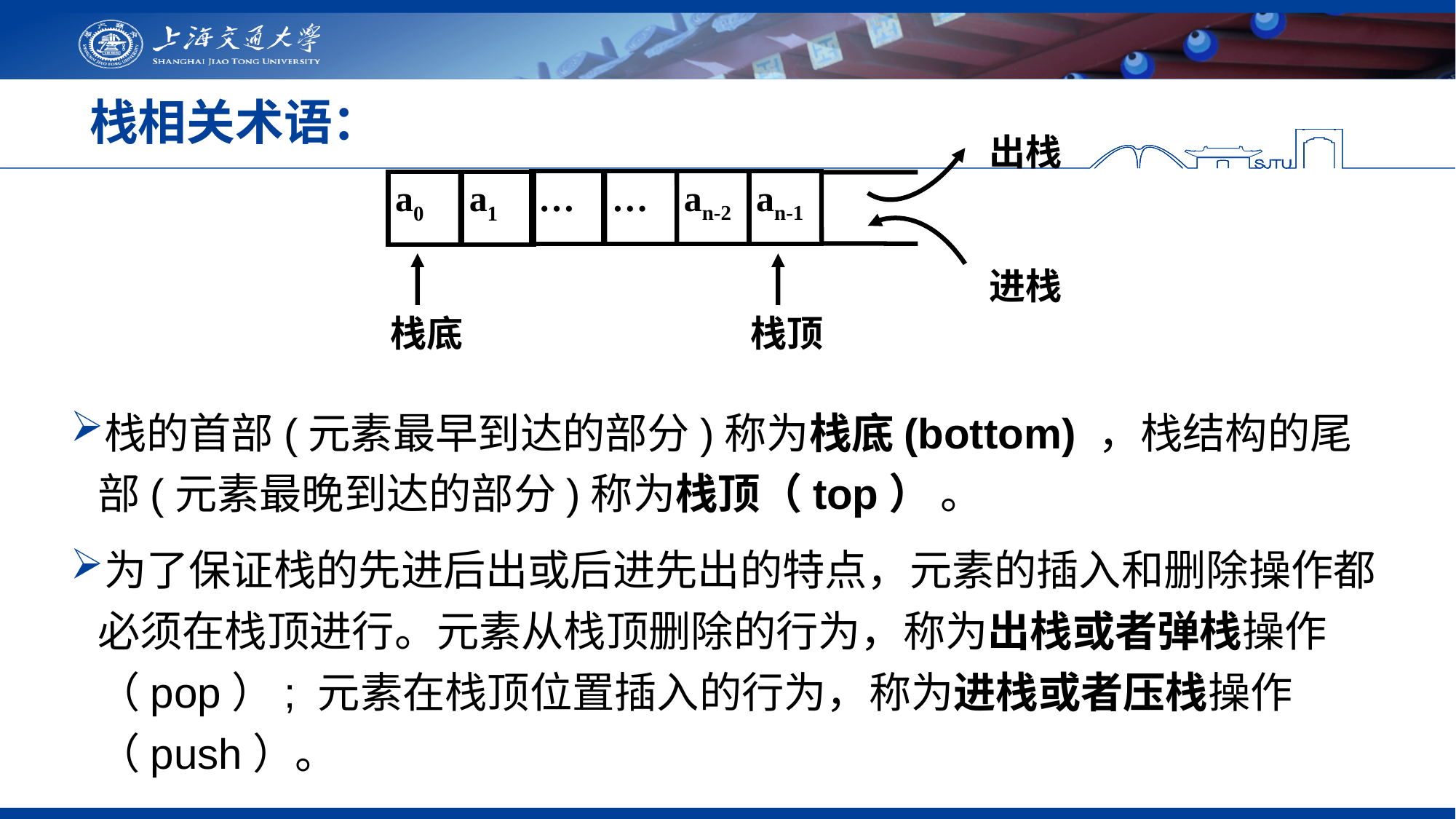

# 栈相关术语：
出栈

进栈

…

…

an-2

an-1

a0
a1

栈底
栈顶
栈的首部(元素最早到达的部分)称为栈底(bottom) ，栈结构的尾部(元素最晚到达的部分)称为栈顶（top） 。
为了保证栈的先进后出或后进先出的特点，元素的插入和删除操作都必须在栈顶进行。元素从栈顶删除的行为，称为出栈或者弹栈操作（pop）; 元素在栈顶位置插入的行为，称为进栈或者压栈操作（push）。